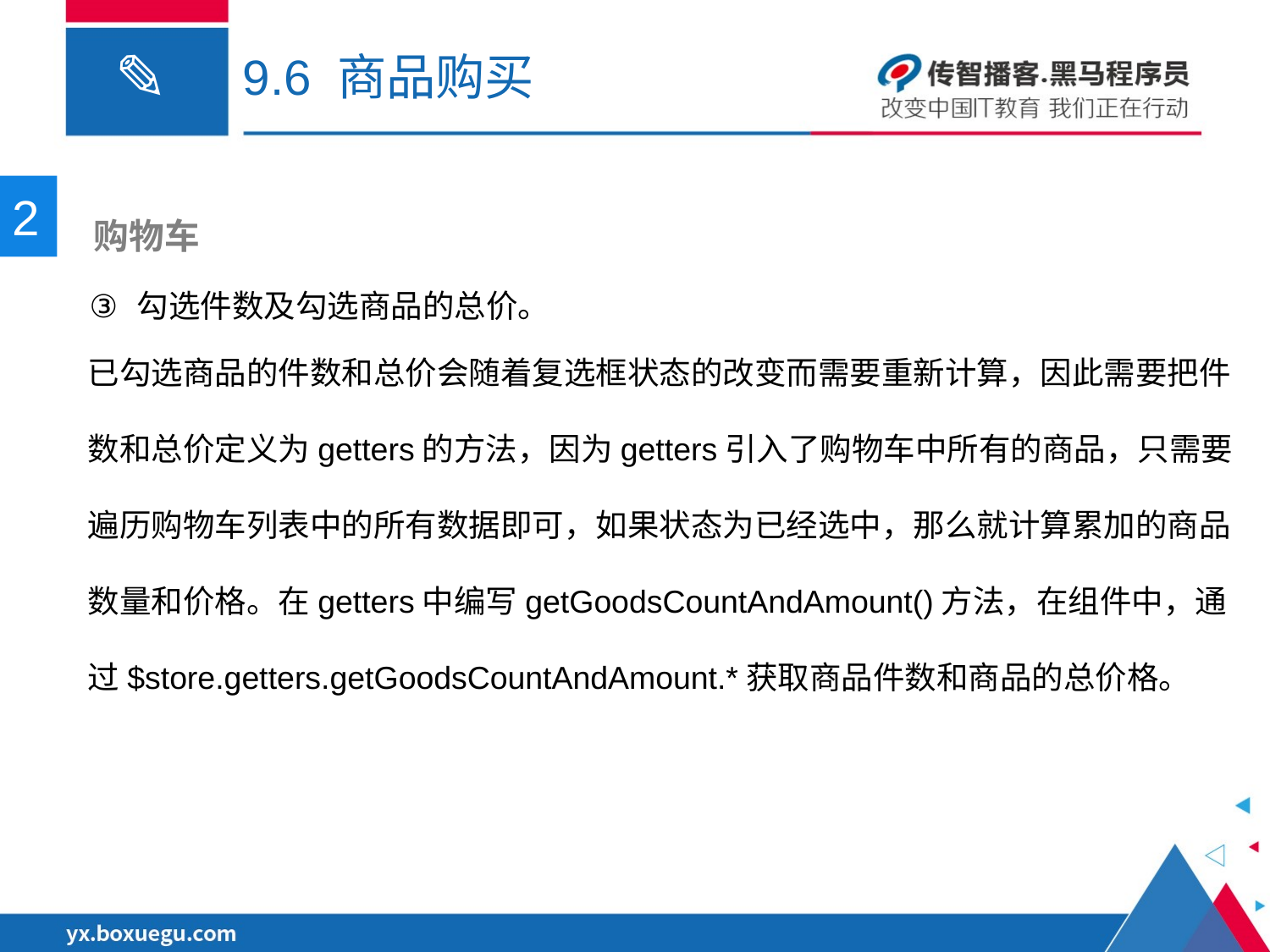

# 9.6 商品购买

2
  购物车
勾选件数及勾选商品的总价。
已勾选商品的件数和总价会随着复选框状态的改变而需要重新计算，因此需要把件数和总价定义为getters的方法，因为getters引入了购物车中所有的商品，只需要遍历购物车列表中的所有数据即可，如果状态为已经选中，那么就计算累加的商品数量和价格。在getters中编写getGoodsCountAndAmount()方法，在组件中，通过$store.getters.getGoodsCountAndAmount.*获取商品件数和商品的总价格。